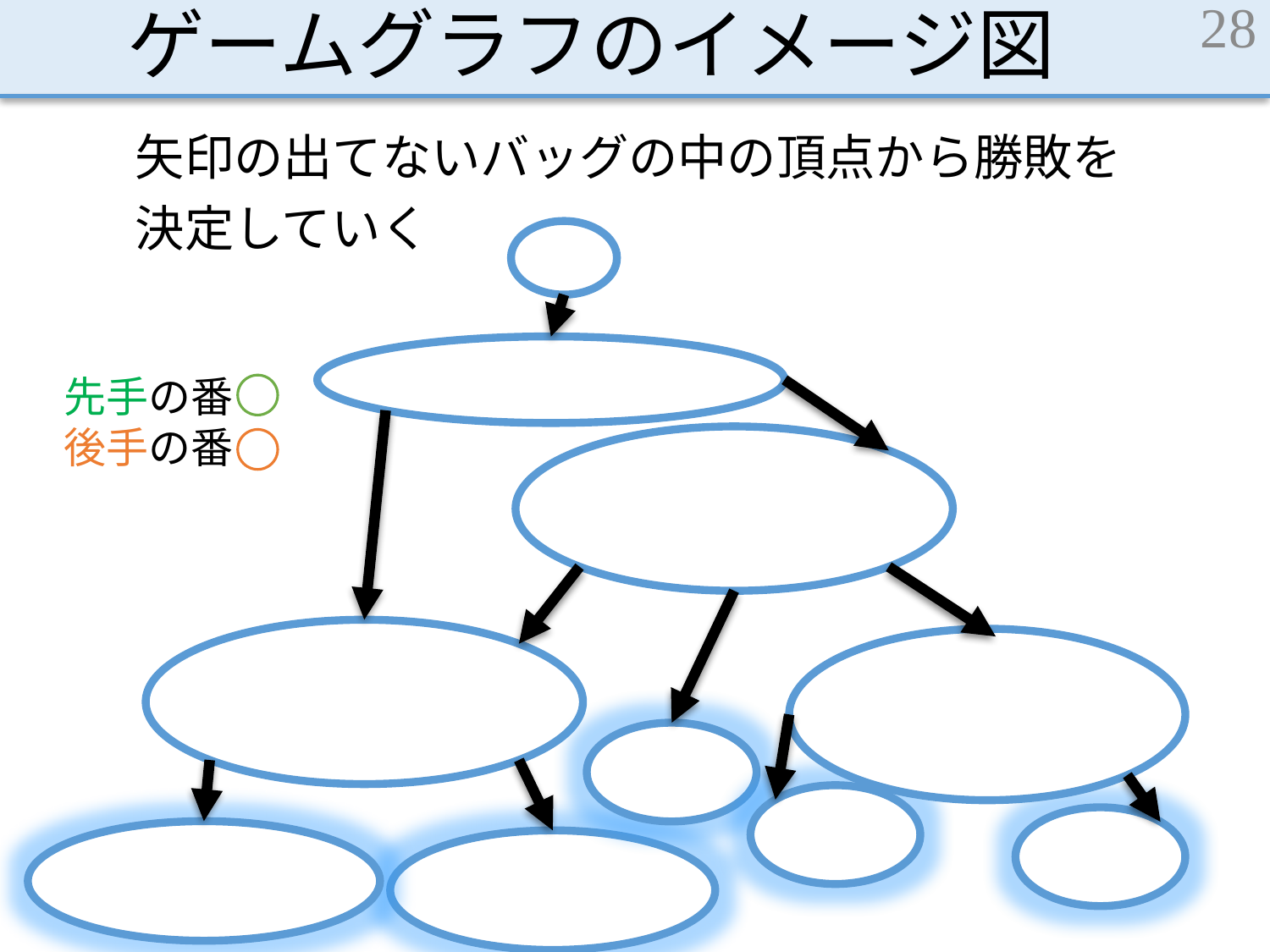

# ゲームグラフのイメージ図
28
矢印の出てないバッグの中の頂点から勝敗を
決定していく

先手の番
後手の番